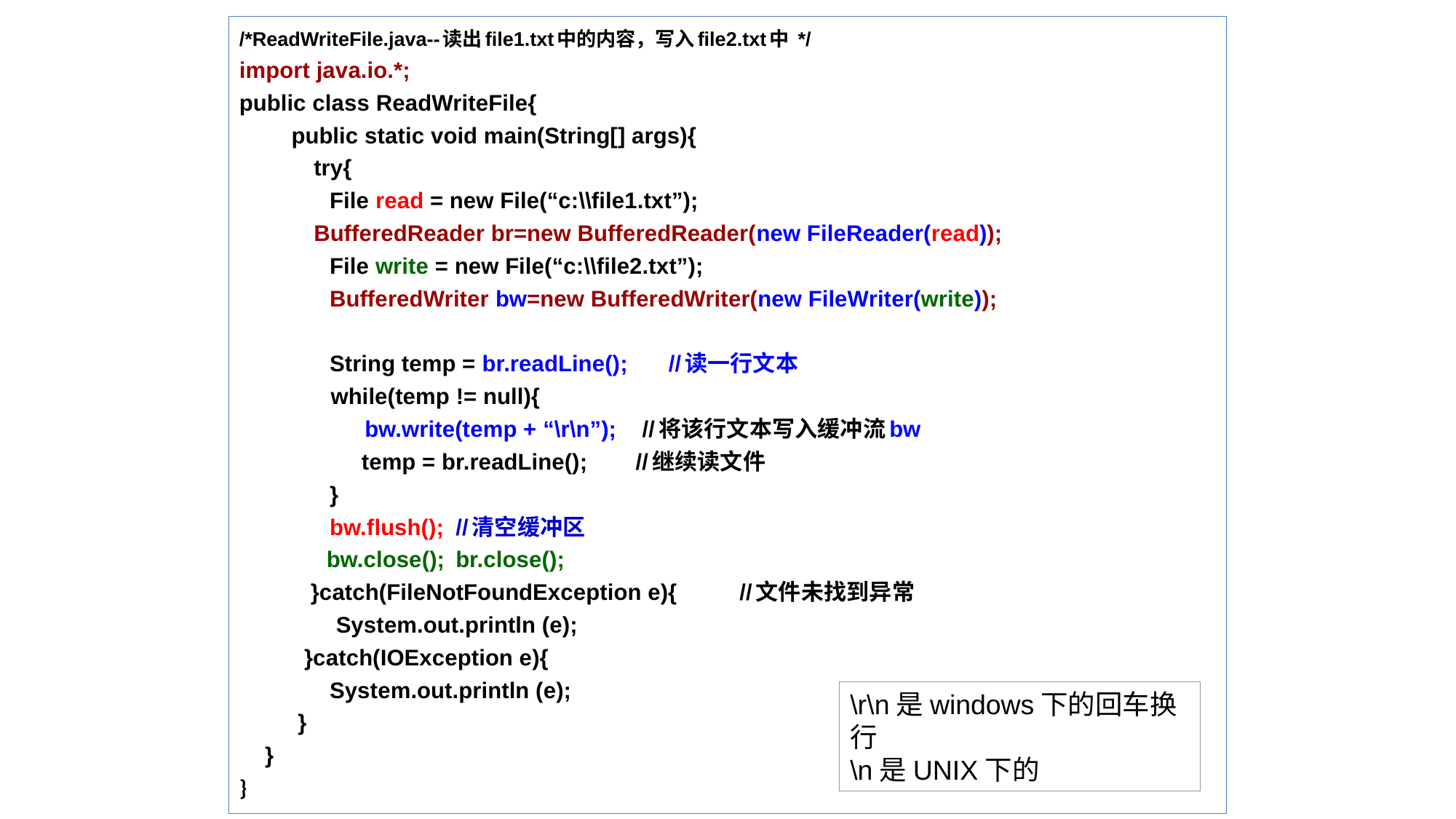

/*ReadWriteFile.java--读出file1.txt中的内容，写入file2.txt中 */
import java.io.*;
public class ReadWriteFile{
 public static void main(String[] args){
try{
       File read = new File(“c:\\file1.txt”);
		BufferedReader br=new BufferedReader(new FileReader(read));
       File write = new File(“c:\\file2.txt”);
       BufferedWriter bw=new BufferedWriter(new FileWriter(write));

       String temp = br.readLine();	//读一行文本
  while(temp != null){ 		    
        bw.write(temp + “\r\n”);    //将该行文本写入缓冲流bw
            temp = br.readLine(); 	      //继续读文件
       }
       bw.flush();	//清空缓冲区
 	  bw.close(); 	br.close();
    }catch(FileNotFoundException e){ 	//文件未找到异常
        System.out.println (e);
   }catch(IOException e){
       System.out.println (e);
  }
    }
}

\r\n是windows下的回车换行
\n是UNIX下的
83